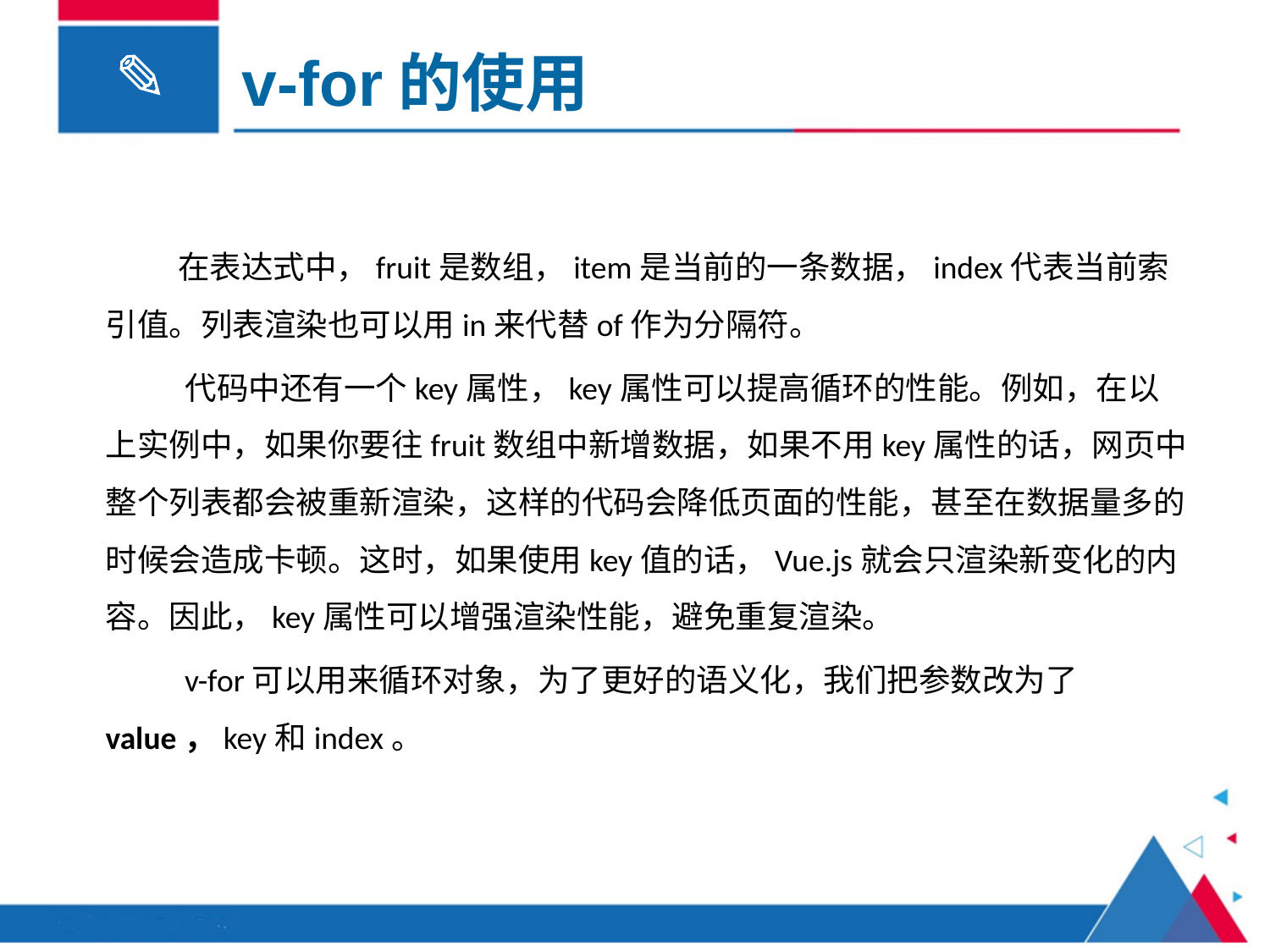

v-for的使用
         在表达式中，fruit是数组，item是当前的一条数据，index代表当前索引值。列表渲染也可以用in来代替of作为分隔符。
          代码中还有一个key属性，key属性可以提高循环的性能。例如，在以上实例中，如果你要往fruit数组中新增数据，如果不用key属性的话，网页中整个列表都会被重新渲染，这样的代码会降低页面的性能，甚至在数据量多的时候会造成卡顿。这时，如果使用key值的话，Vue.js就会只渲染新变化的内容。因此，key属性可以增强渲染性能，避免重复渲染。
           v-for可以用来循环对象，为了更好的语义化，我们把参数改为了value，key和index。